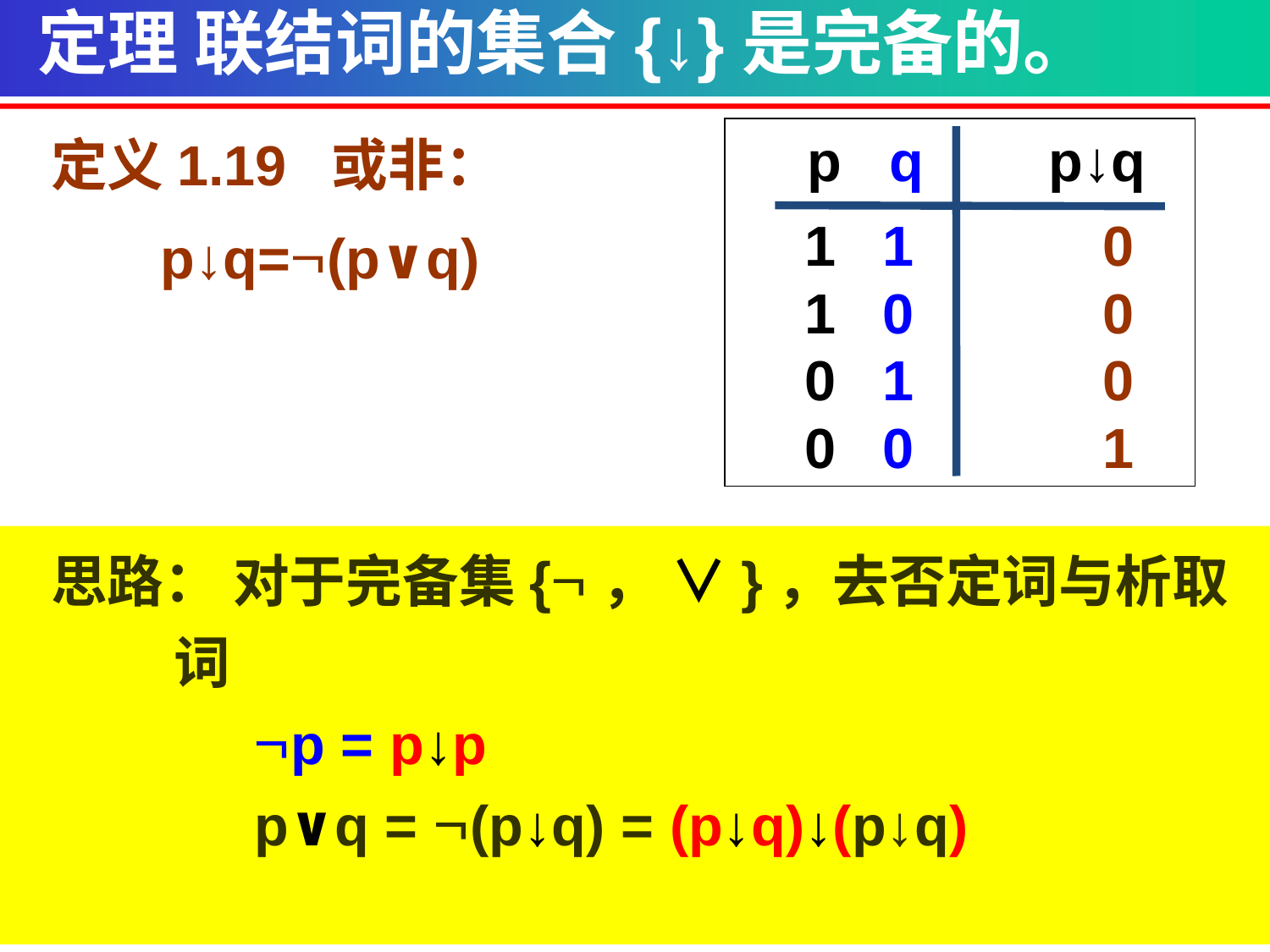

定理 联结词的集合{↓}是完备的。
  p   q        p↓q
1   1            0
1   0            0
0   1            0
0   0            1

定义1.19  或非：
       p↓q=¬(p∨q)
思路： 对于完备集{¬， ∨}，去否定词与析取词
             ¬p = p↓p
             p∨q = ¬(p↓q) = (p↓q)↓(p↓q)

14/46